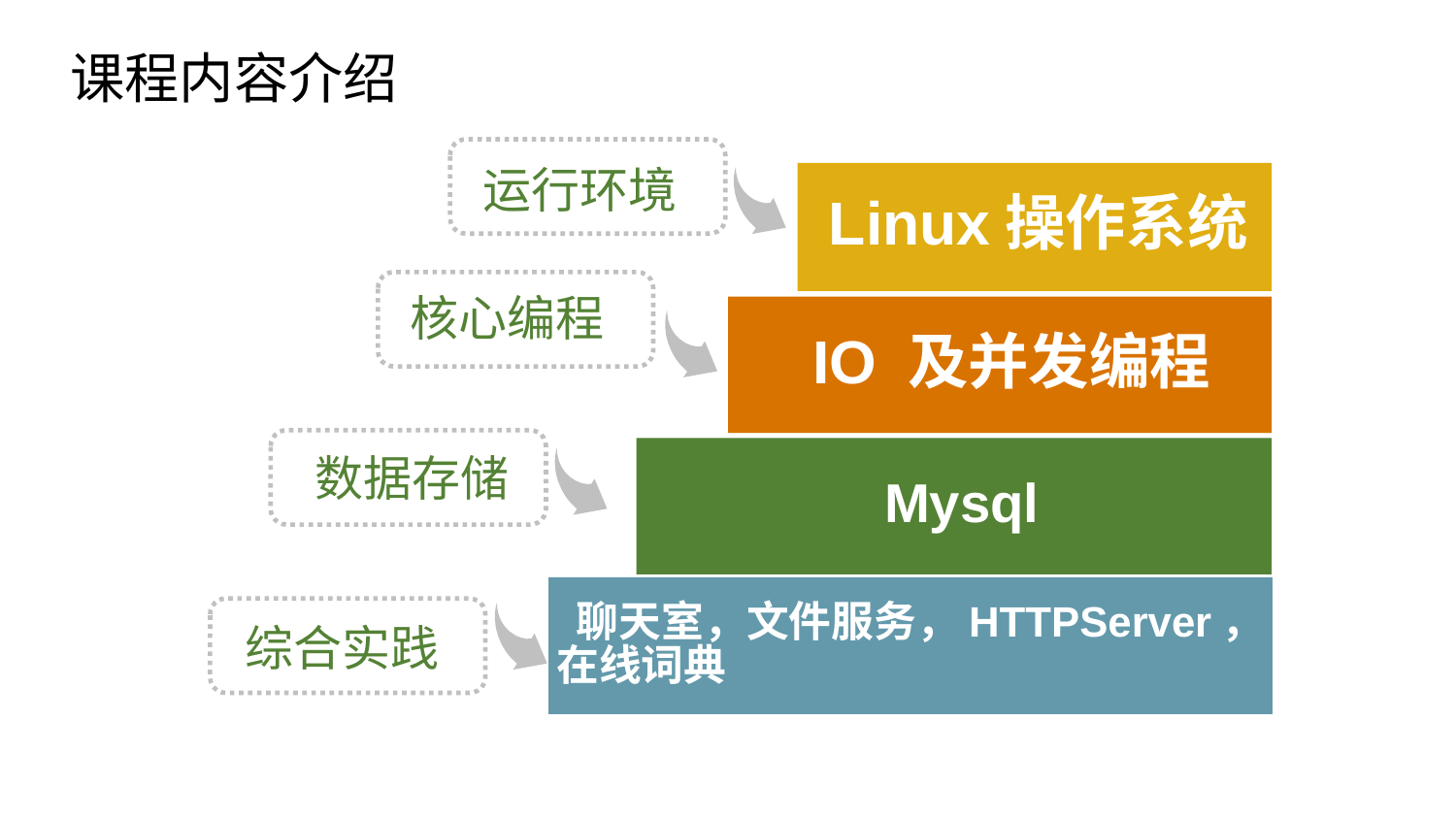

课程内容介绍

运行环境
 Linux操作系统

  IO 及并发编程

 聊天室，文件服务，HTTPServer，在线词典

核心编程

 Mysql
数据存储

综合实践